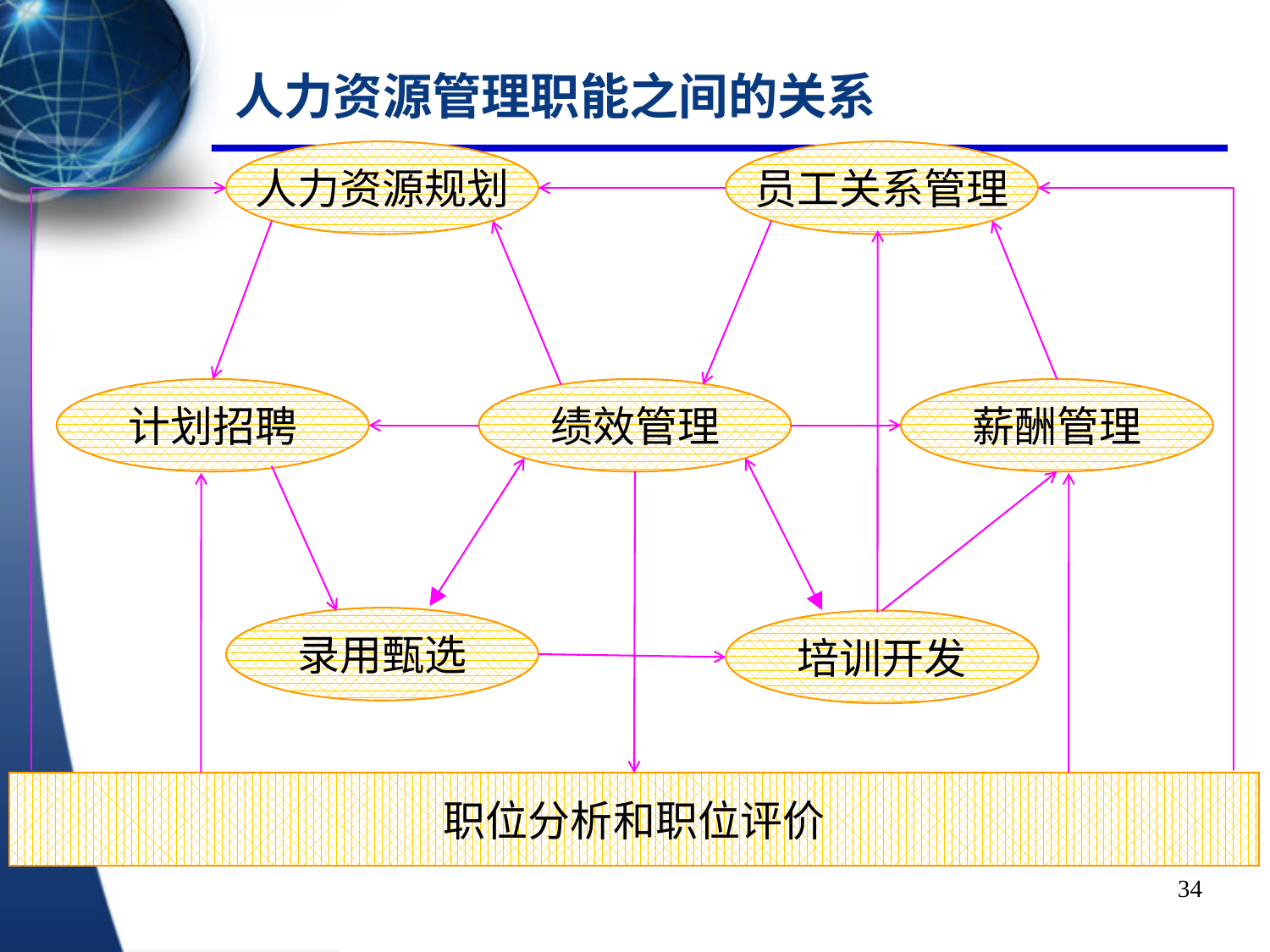

人力资源管理职能之间的关系
人力资源规划
员工关系管理
计划招聘
绩效管理
薪酬管理
录用甄选
培训开发
职位分析和职位评价
34